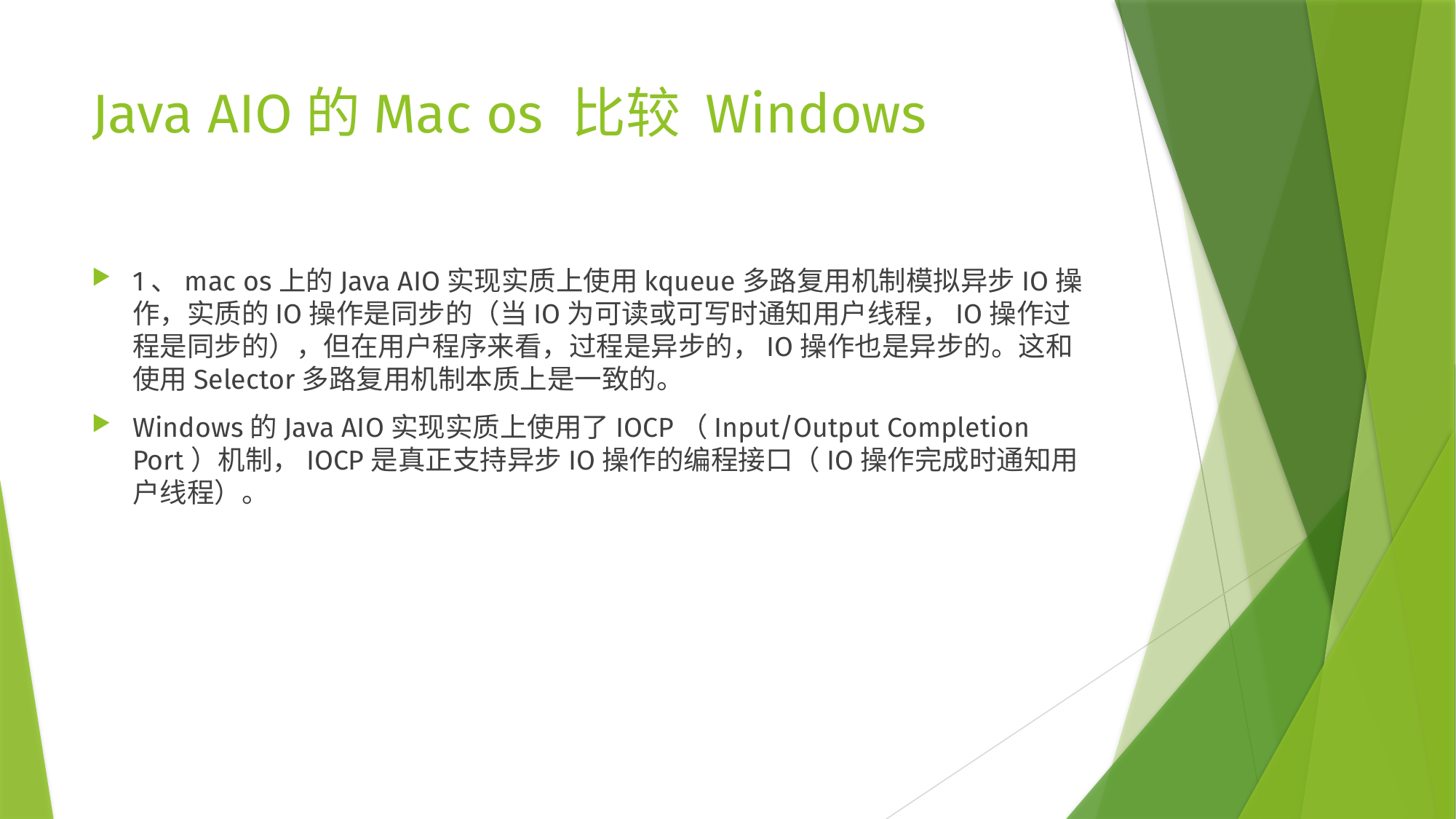

# Java AIO的Mac os 比较 Windows
1、mac os上的Java AIO实现实质上使用kqueue多路复用机制模拟异步IO操作，实质的IO操作是同步的（当IO为可读或可写时通知用户线程，IO操作过程是同步的），但在用户程序来看，过程是异步的，IO操作也是异步的。这和使用Selector多路复用机制本质上是一致的。
Windows的Java AIO实现实质上使用了IOCP（Input/Output Completion Port）机制，IOCP是真正支持异步IO操作的编程接口（IO操作完成时通知用户线程）。